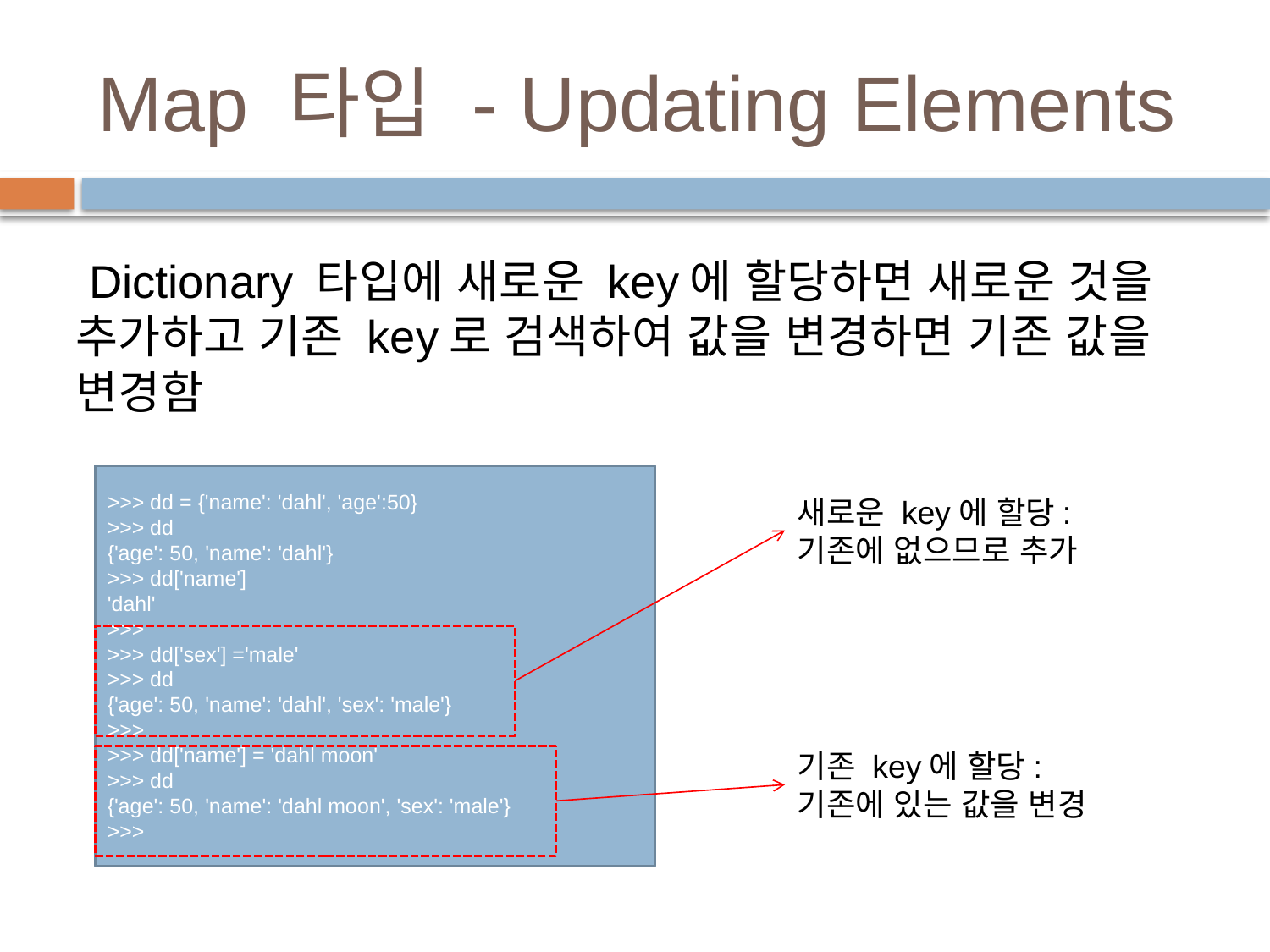

# Map 타입 - Updating Elements
 Dictionary 타입에 새로운 key에 할당하면 새로운 것을 추가하고 기존 key로 검색하여 값을 변경하면 기존 값을 변경함
>>> dd = {'name': 'dahl', 'age':50}
>>> dd
{'age': 50, 'name': 'dahl'}
>>> dd['name']
'dahl'
>>>
>>> dd['sex'] ='male'
>>> dd
{'age': 50, 'name': 'dahl', 'sex': 'male'}
>>>
>>> dd['name'] = 'dahl moon'
>>> dd
{'age': 50, 'name': 'dahl moon', 'sex': 'male'}
>>>
새로운 key에 할당: 기존에 없으므로 추가

기존 key에 할당: 기존에 있는 값을 변경